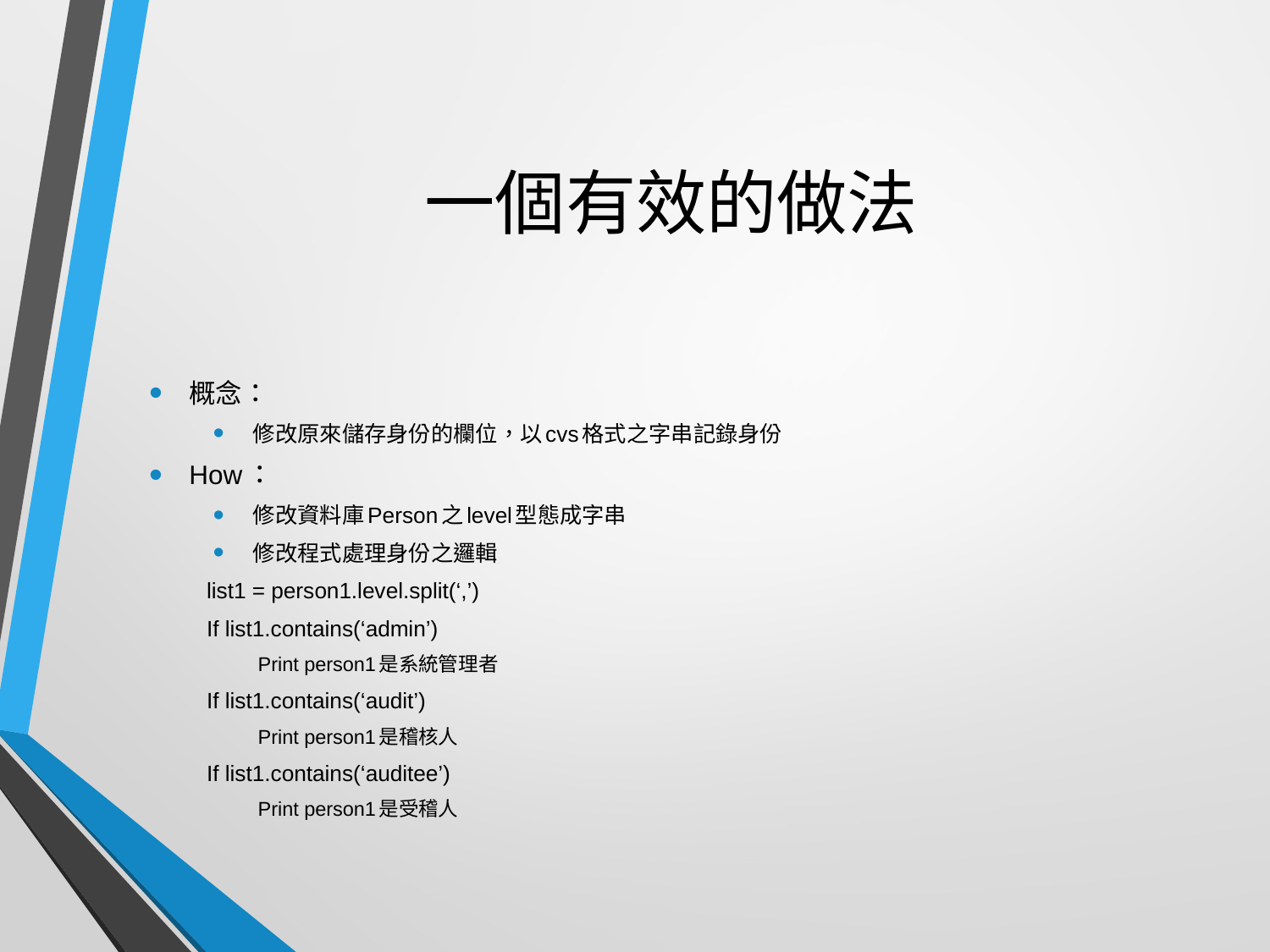

# 一個有效的做法
概念：
修改原來儲存身份的欄位，以cvs格式之字串記錄身份
How：
修改資料庫Person之level型態成字串
修改程式處理身份之邏輯
list1 = person1.level.split(‘,’)
If list1.contains(‘admin’)
Print person1是系統管理者
If list1.contains(‘audit’)
Print person1是稽核人
If list1.contains(‘auditee’)
Print person1是受稽人